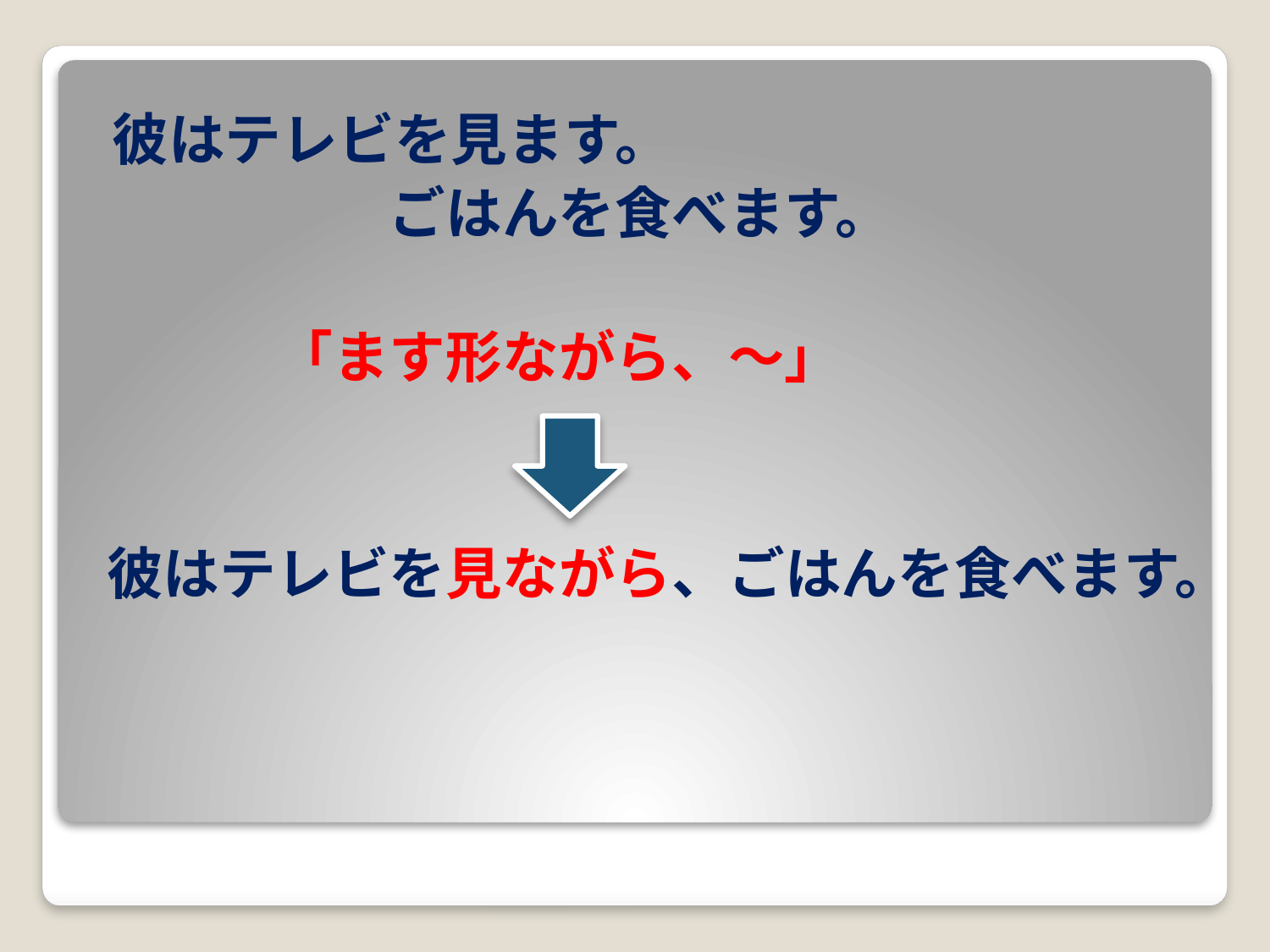

彼はテレビを見ます。
　　　　　　ごはんを食べます。

　　　　「ます形ながら、～」

　彼はテレビを見ながら、ごはんを食べます。

#